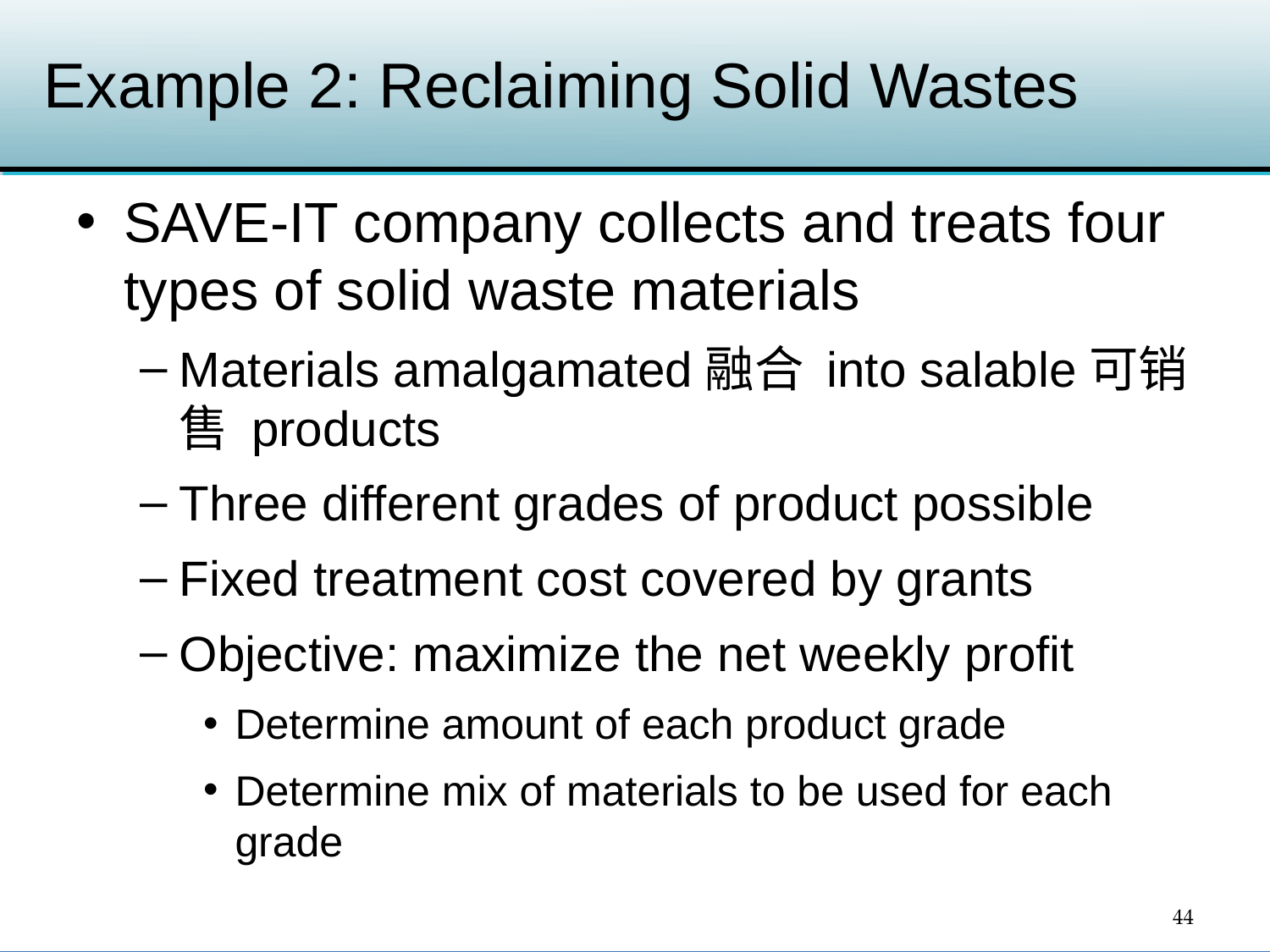

# Example 2: Reclaiming Solid Wastes
SAVE-IT company collects and treats four types of solid waste materials
Materials amalgamated融合 into salable可销售 products
Three different grades of product possible
Fixed treatment cost covered by grants
Objective: maximize the net weekly profit
Determine amount of each product grade
Determine mix of materials to be used for each grade
44